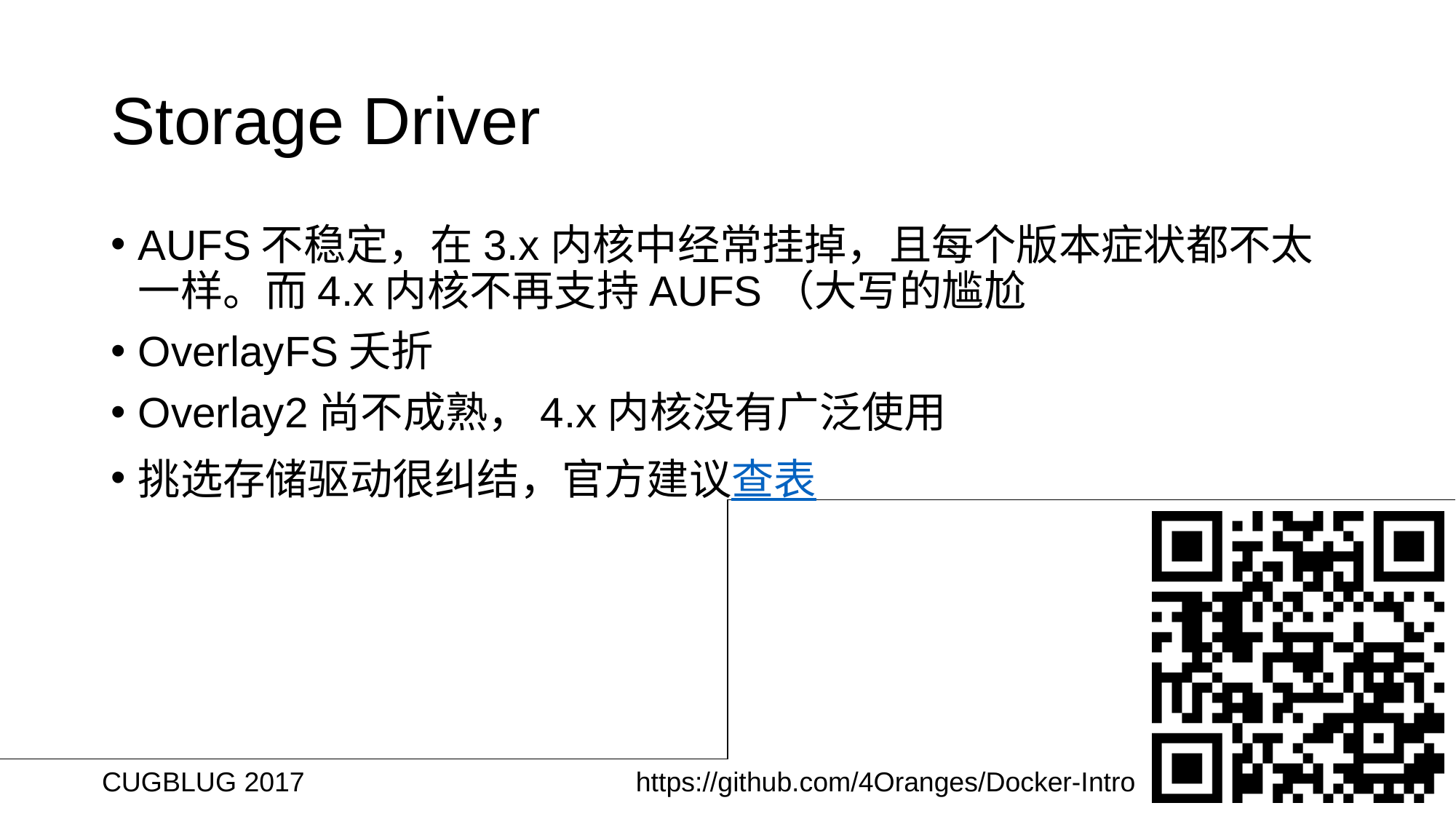

# Storage Driver
AUFS不稳定，在3.x内核中经常挂掉，且每个版本症状都不太一样。而4.x内核不再支持AUFS（大写的尴尬
OverlayFS夭折
Overlay2尚不成熟，4.x内核没有广泛使用
挑选存储驱动很纠结，官方建议查表